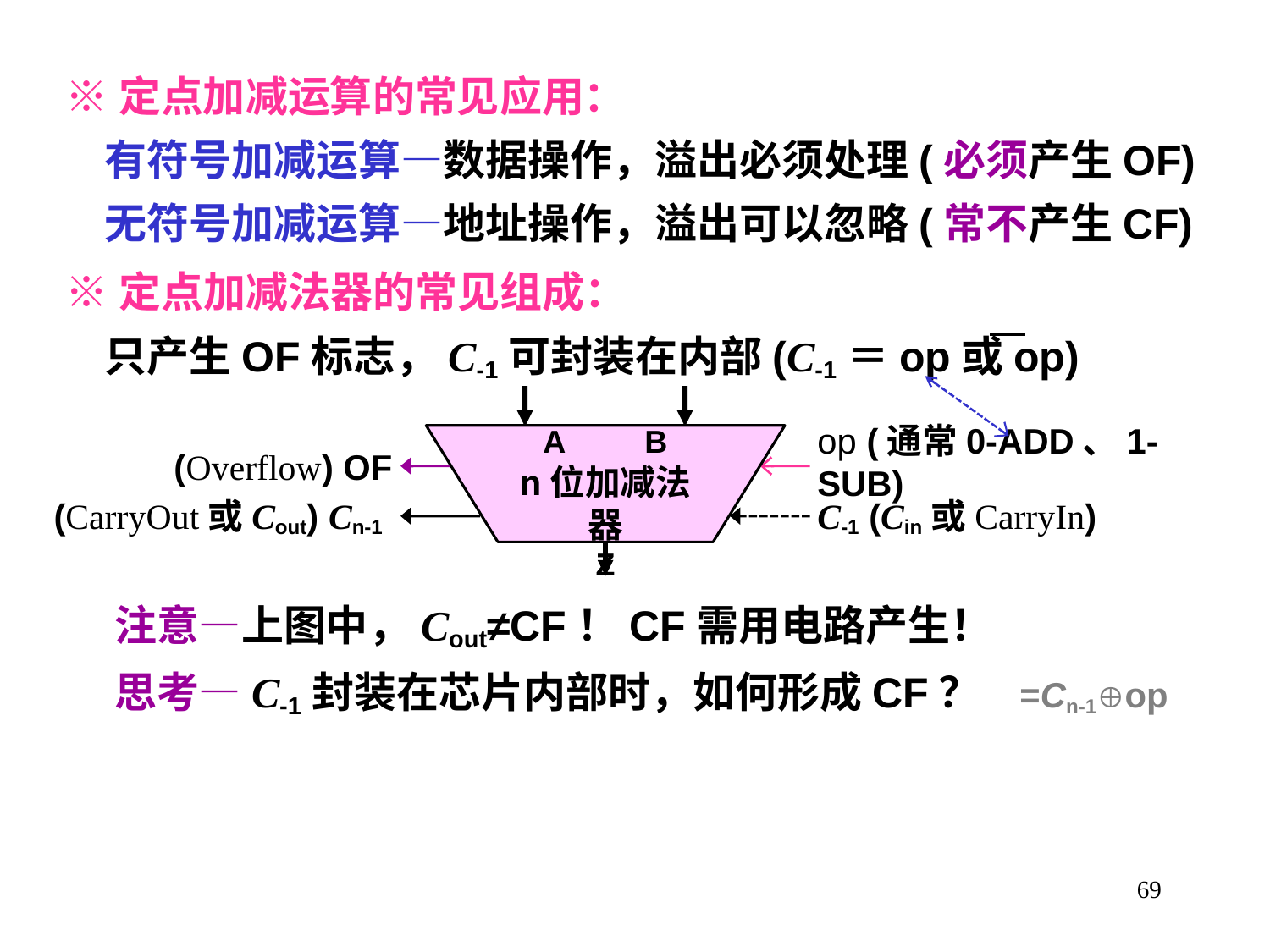

※定点加减运算的常见应用：
      有符号加减运算—数据操作，溢出必须处理(必须产生OF)
      无符号加减运算—地址操作，溢出可以忽略(常不产生CF)
   ※定点加减法器的常见组成：
      只产生OF标志，C-1可封装在内部(C-1＝op或op)

A         B
n位加减法器
Z
op (通常0-ADD、1-SUB)
(Overflow) OF

(CarryOut或Cout) Cn-1
C-1 (Cin或CarryIn)

       注意—上图中，Cout≠CF！CF需用电路产生！
       思考—C-1封装在芯片内部时，如何形成CF？   =Cn-1⊕op
69